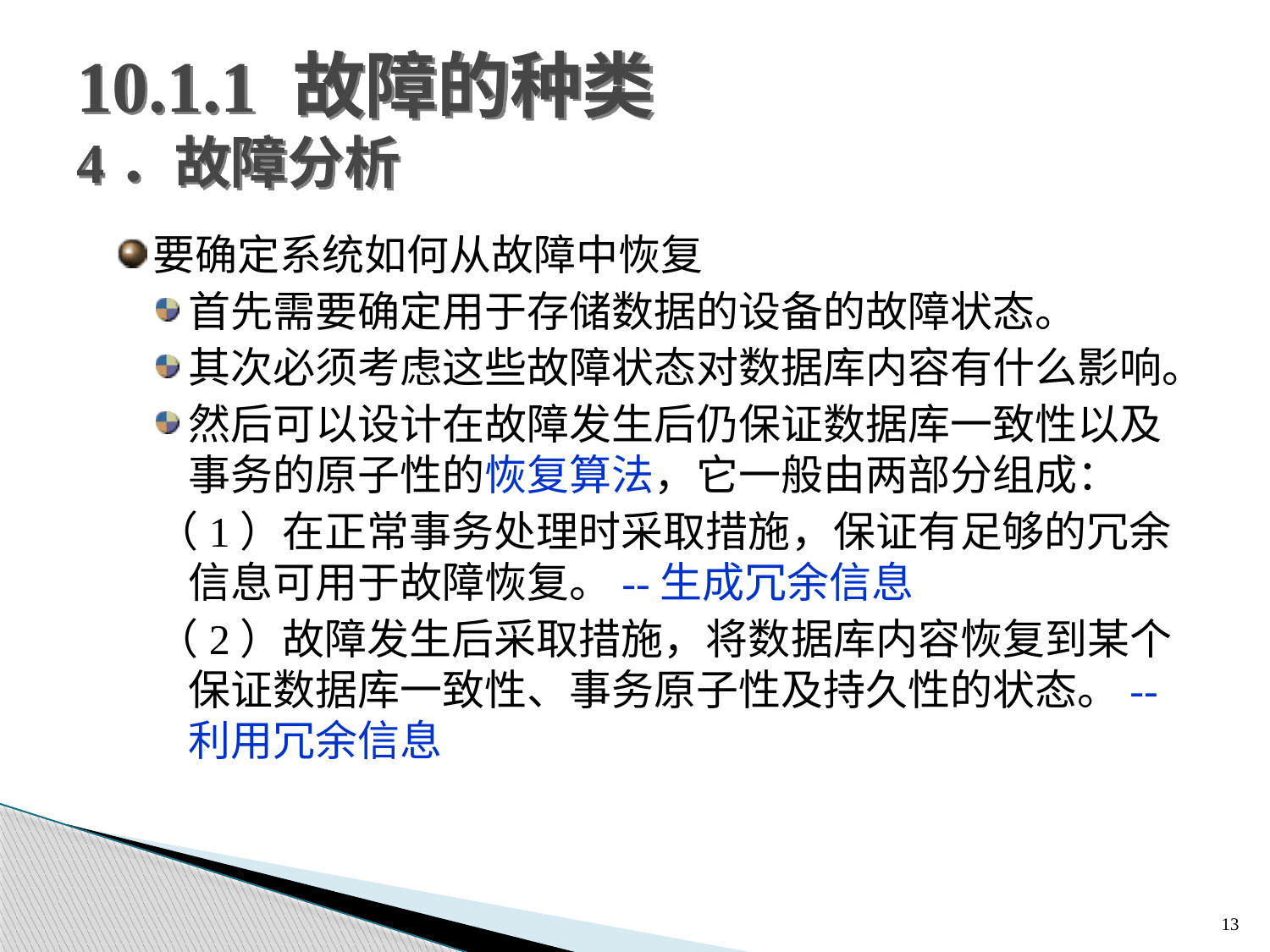

# 10.1.1 故障的种类 4．故障分析
要确定系统如何从故障中恢复
首先需要确定用于存储数据的设备的故障状态。
其次必须考虑这些故障状态对数据库内容有什么影响。
然后可以设计在故障发生后仍保证数据库一致性以及事务的原子性的恢复算法，它一般由两部分组成：
（1）在正常事务处理时采取措施，保证有足够的冗余信息可用于故障恢复。--生成冗余信息
（2）故障发生后采取措施，将数据库内容恢复到某个保证数据库一致性、事务原子性及持久性的状态。--利用冗余信息
13